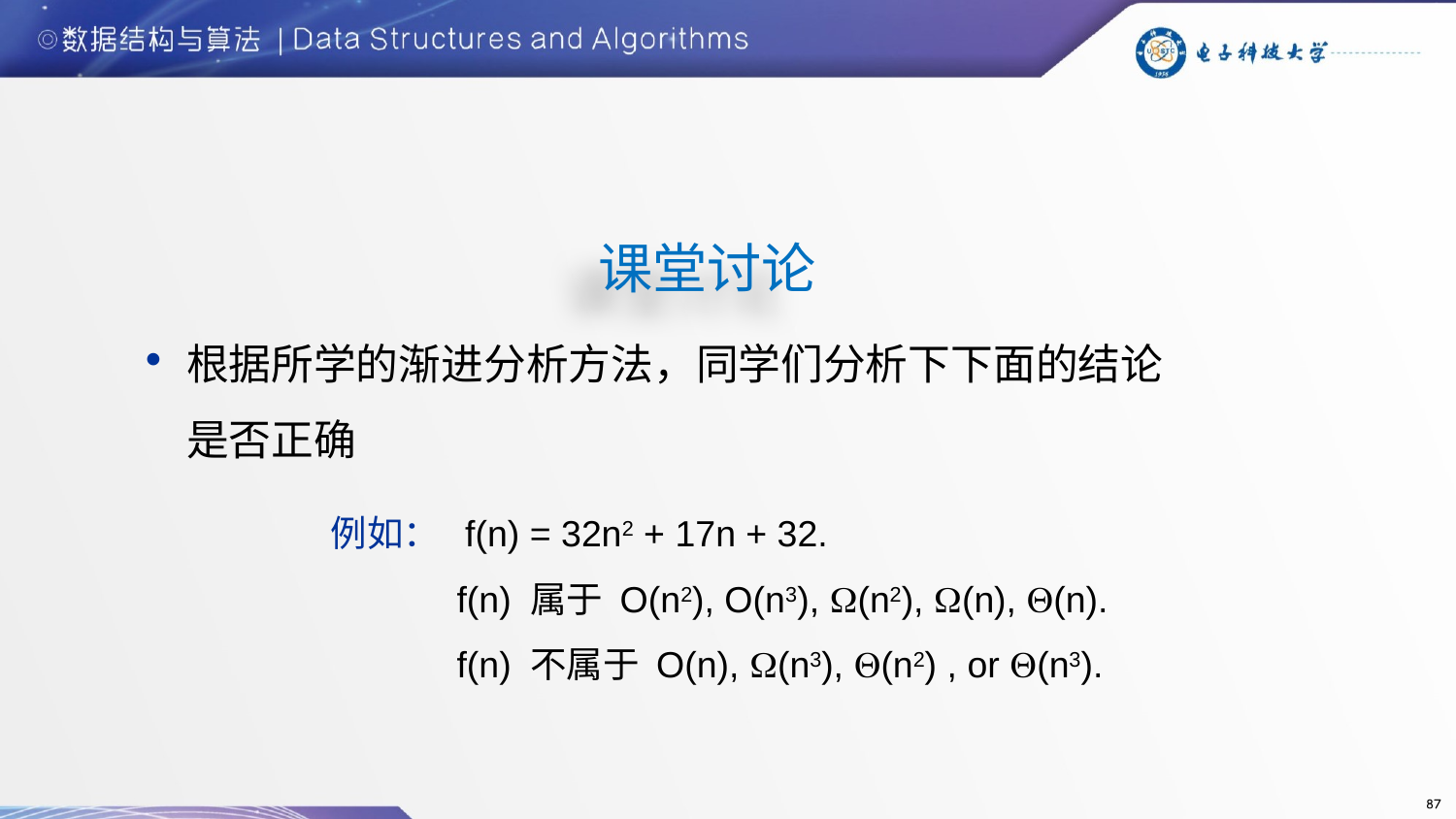

# 课堂讨论
根据所学的渐进分析方法，同学们分析下下面的结论是否正确
例如：  f(n) = 32n2 + 17n + 32.
       f(n) 属于 O(n2), O(n3), Ω(n2), Ω(n), Θ(n).
       f(n) 不属于 O(n), Ω(n3), Θ(n2) , or Θ(n3).
87